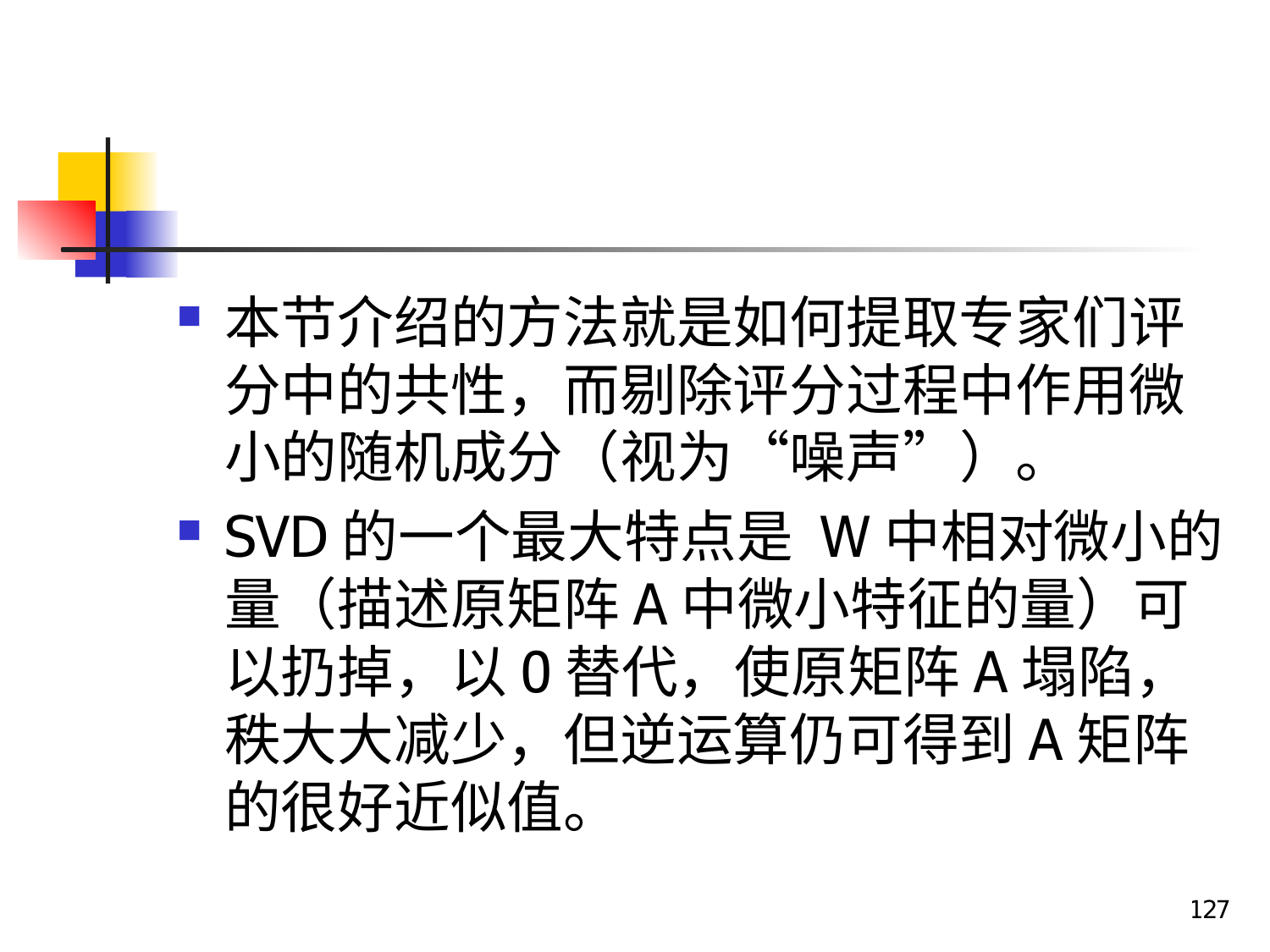

#
本节介绍的方法就是如何提取专家们评分中的共性，而剔除评分过程中作用微小的随机成分（视为“噪声”）。
SVD的一个最大特点是 W中相对微小的量（描述原矩阵A中微小特征的量）可以扔掉，以0替代，使原矩阵A塌陷，秩大大减少，但逆运算仍可得到A矩阵的很好近似值。
127